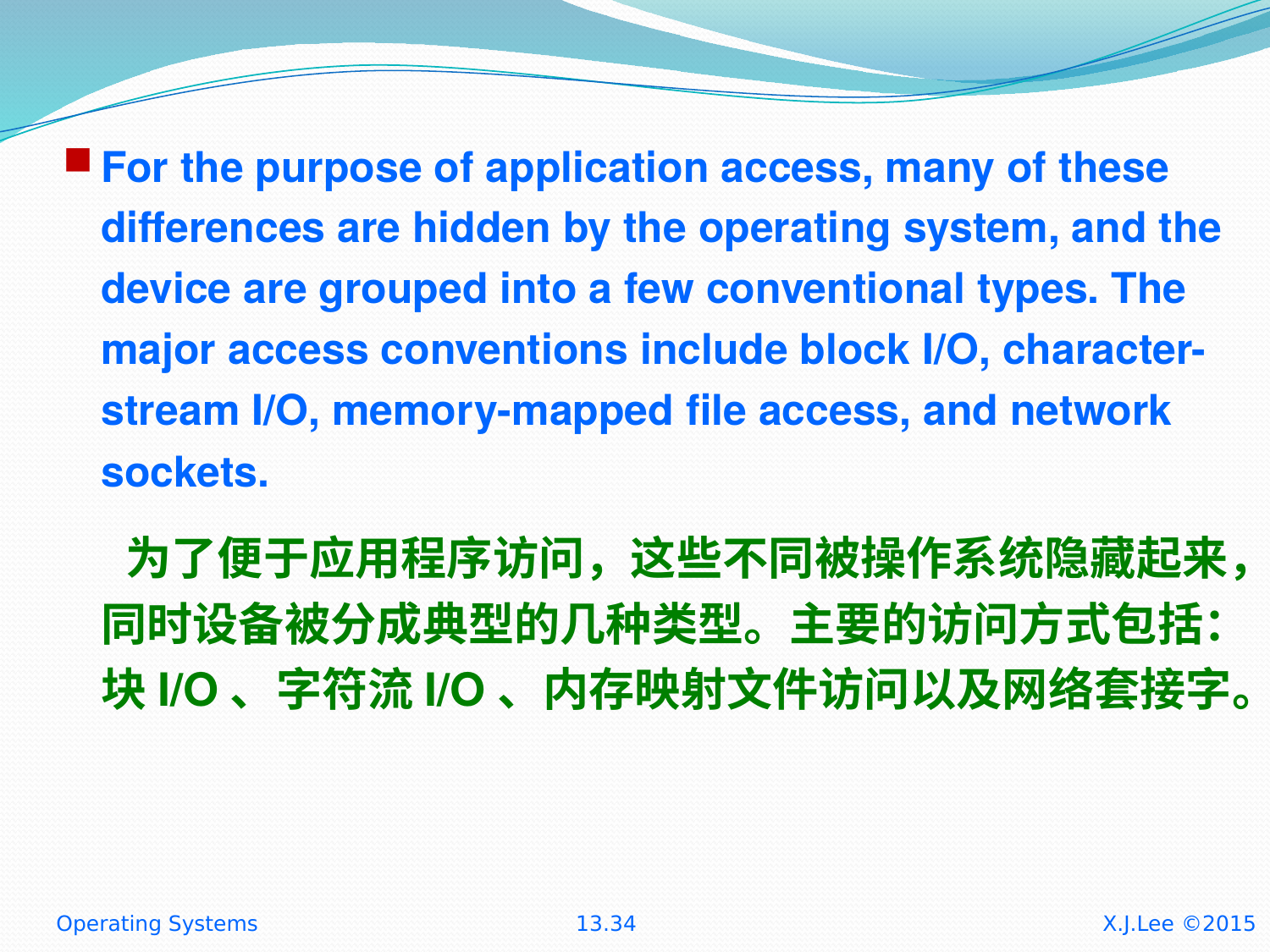

For the purpose of application access, many of these differences are hidden by the operating system, and the device are grouped into a few conventional types. The major access conventions include block I/O, character-stream I/O, memory-mapped file access, and network sockets.
     为了便于应用程序访问，这些不同被操作系统隐藏起来，同时设备被分成典型的几种类型。主要的访问方式包括：块I/O、字符流I/O、内存映射文件访问以及网络套接字。
Operating Systems
13.34
X.J.Lee ©2015